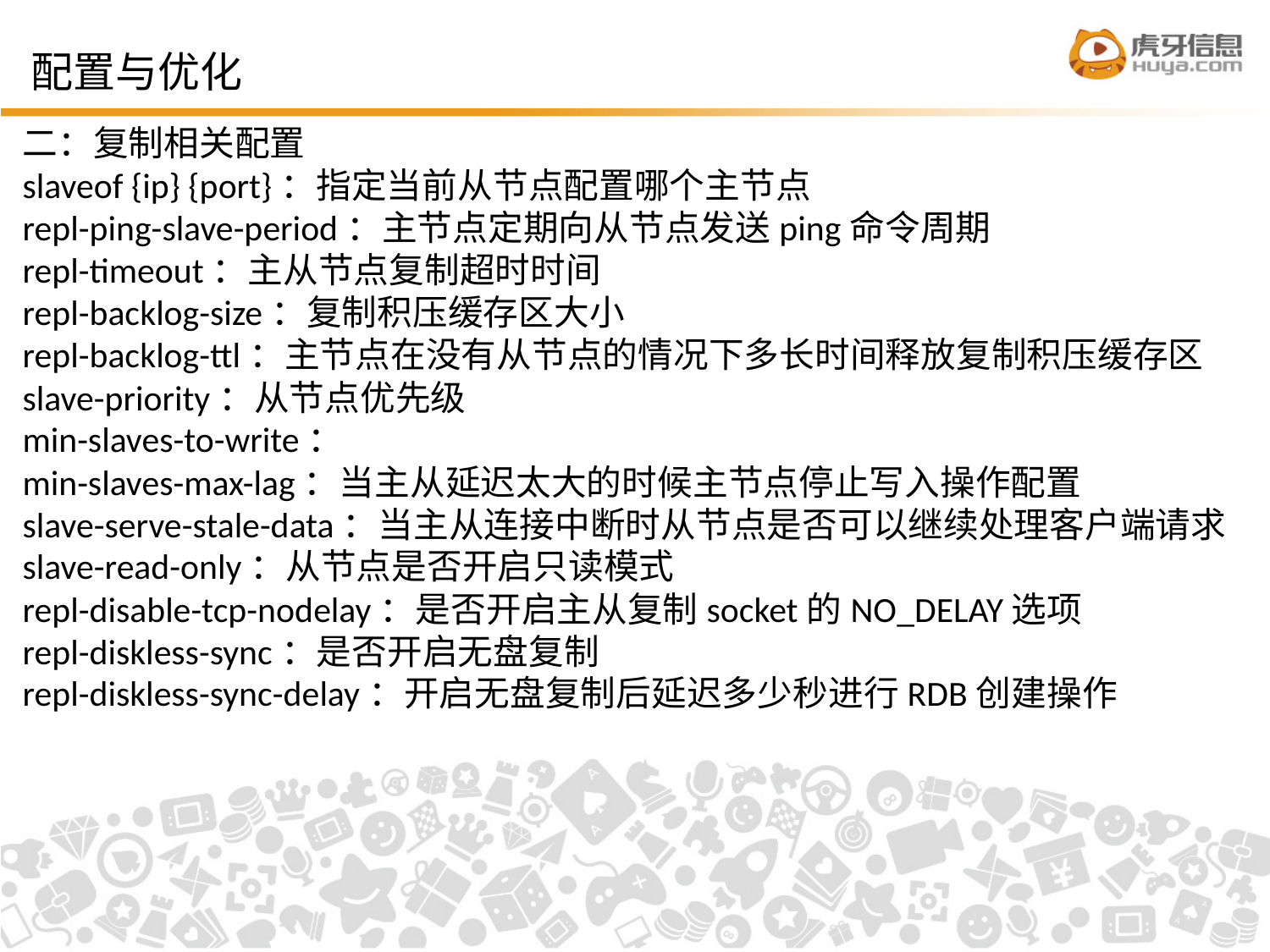

配置与优化
二：复制相关配置
slaveof {ip} {port}：指定当前从节点配置哪个主节点
repl-ping-slave-period：主节点定期向从节点发送ping命令周期
repl-timeout：主从节点复制超时时间
repl-backlog-size：复制积压缓存区大小
repl-backlog-ttl：主节点在没有从节点的情况下多长时间释放复制积压缓存区
slave-priority：从节点优先级
min-slaves-to-write：
min-slaves-max-lag：当主从延迟太大的时候主节点停止写入操作配置
slave-serve-stale-data：当主从连接中断时从节点是否可以继续处理客户端请求
slave-read-only：从节点是否开启只读模式
repl-disable-tcp-nodelay：是否开启主从复制socket的NO_DELAY选项
repl-diskless-sync：是否开启无盘复制
repl-diskless-sync-delay：开启无盘复制后延迟多少秒进行RDB创建操作